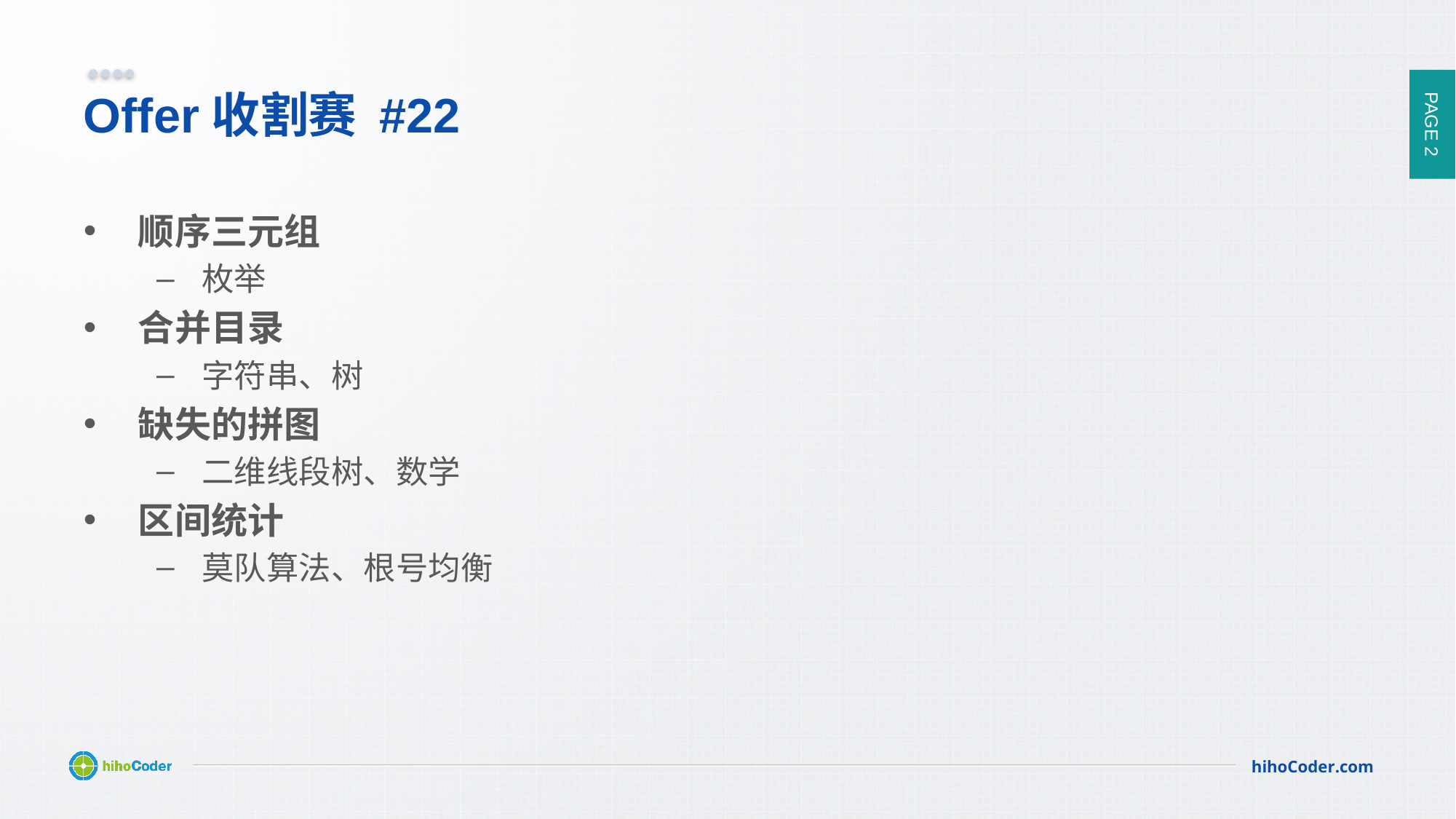

# Offer收割赛 #22

顺序三元组
枚举
合并目录
字符串、树
缺失的拼图
二维线段树、数学
区间统计
莫队算法、根号均衡